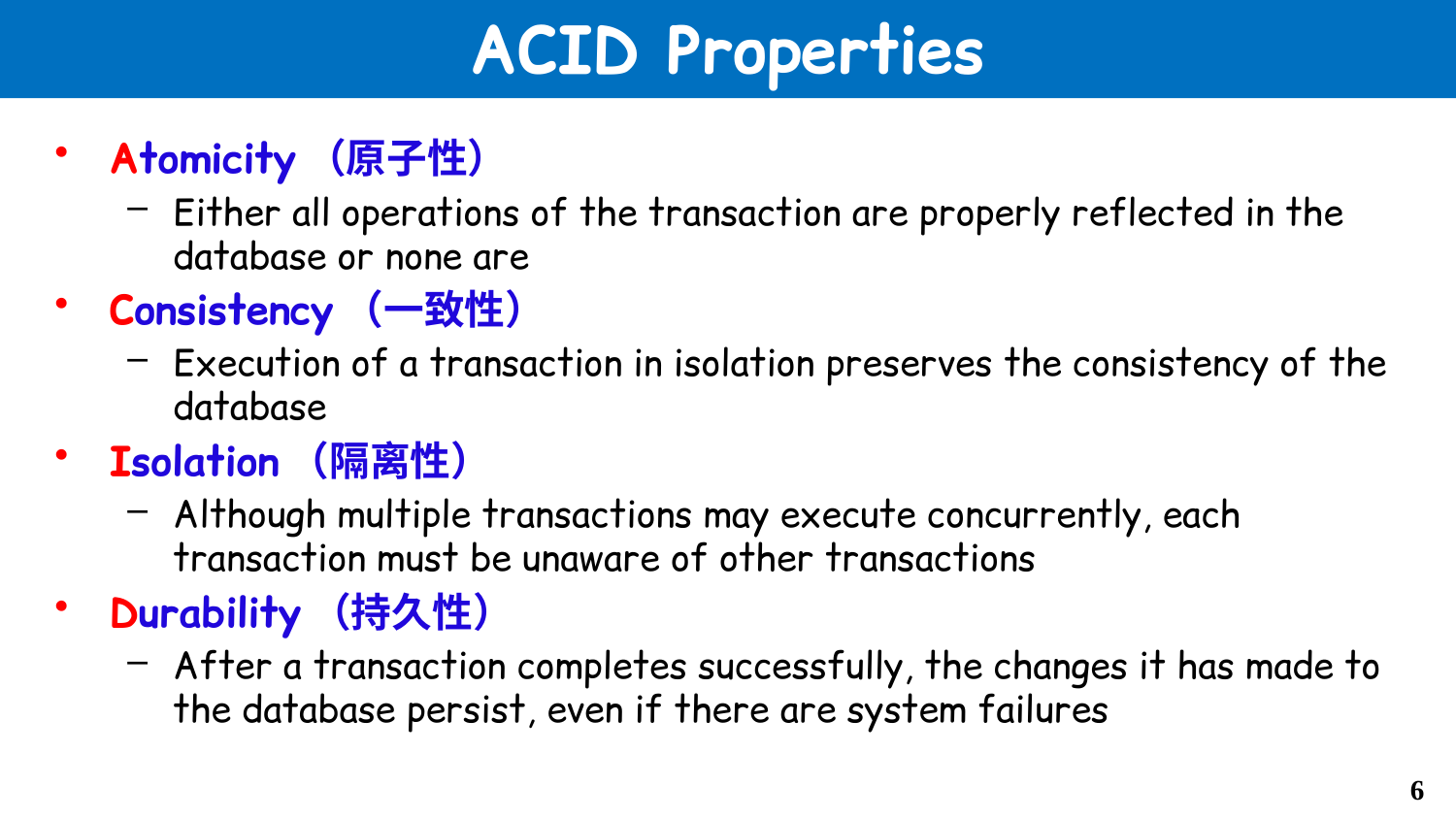

# ACID Properties
Atomicity（原子性）
Either all operations of the transaction are properly reflected in the database or none are
Consistency（一致性）
Execution of a transaction in isolation preserves the consistency of the database
Isolation（隔离性）
Although multiple transactions may execute concurrently, each transaction must be unaware of other transactions
Durability（持久性）
After a transaction completes successfully, the changes it has made to the database persist, even if there are system failures